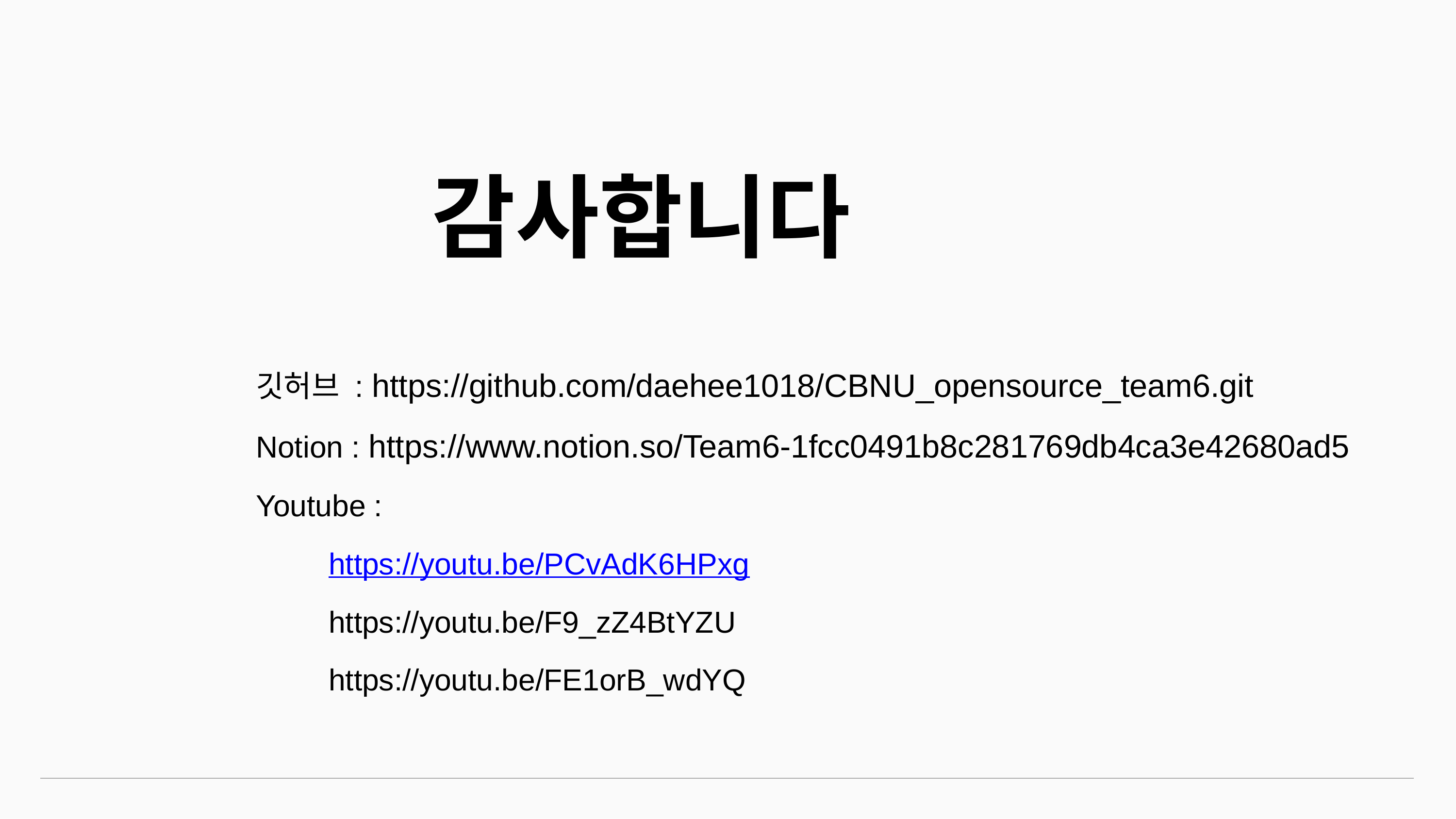

# 감사합니다
깃허브 : https://github.com/daehee1018/CBNU_opensource_team6.git
Notion : https://www.notion.so/Team6-1fcc0491b8c281769db4ca3e42680ad5
Youtube :
	https://youtu.be/PCvAdK6HPxg
	https://youtu.be/F9_zZ4BtYZU
	https://youtu.be/FE1orB_wdYQ